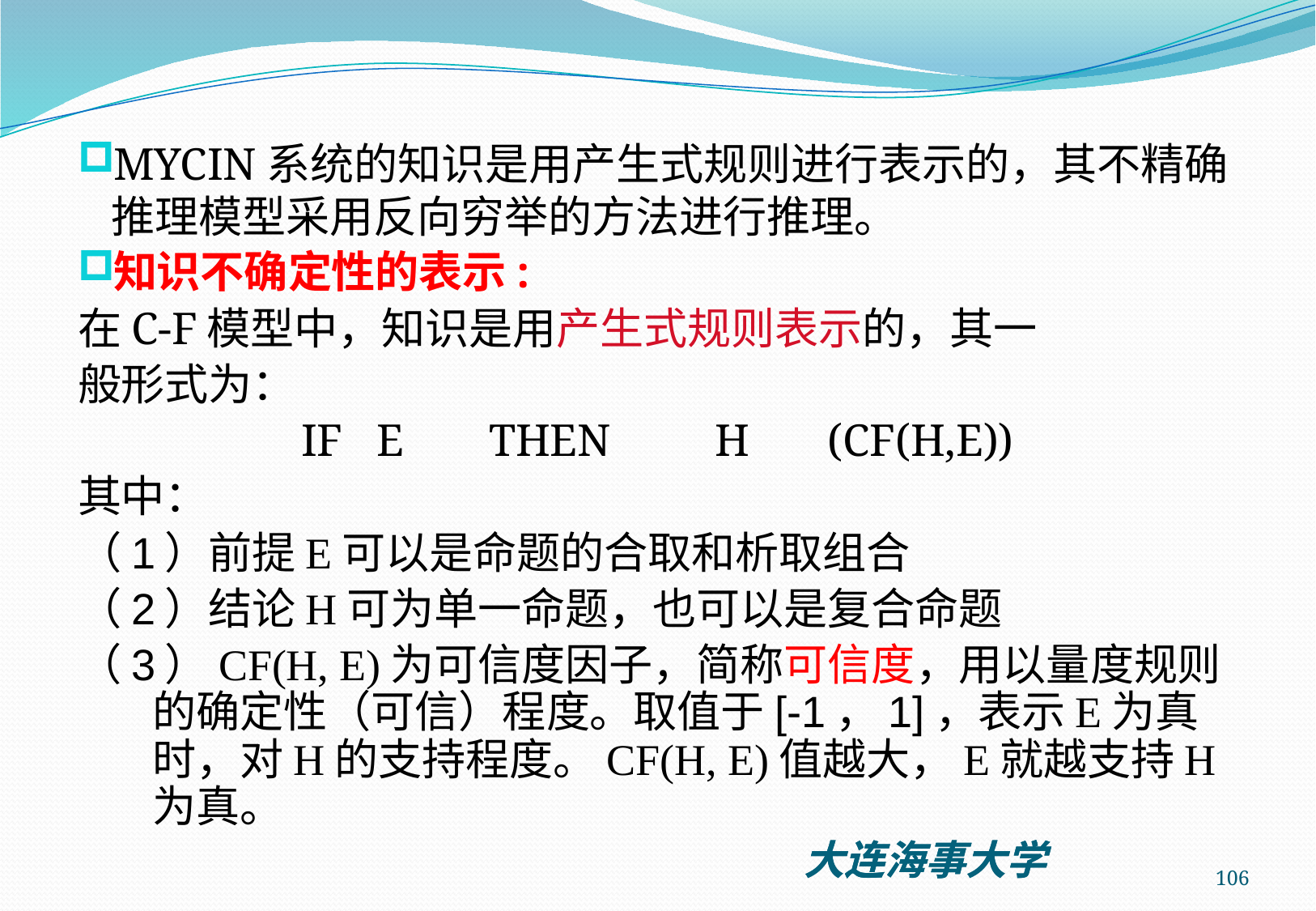

MYCIN系统的知识是用产生式规则进行表示的，其不精确推理模型采用反向穷举的方法进行推理。
知识不确定性的表示:
在C-F模型中，知识是用产生式规则表示的，其一
般形式为：
IF		E	THEN	H	(CF(H,E))
其中：
（1）前提E可以是命题的合取和析取组合
（2）结论H可为单一命题，也可以是复合命题
（3）CF(H, E)为可信度因子，简称可信度，用以量度规则的确定性（可信）程度。取值于[-1，1]，表示E为真时，对H的支持程度。CF(H, E)值越大，E就越支持H为真。

106